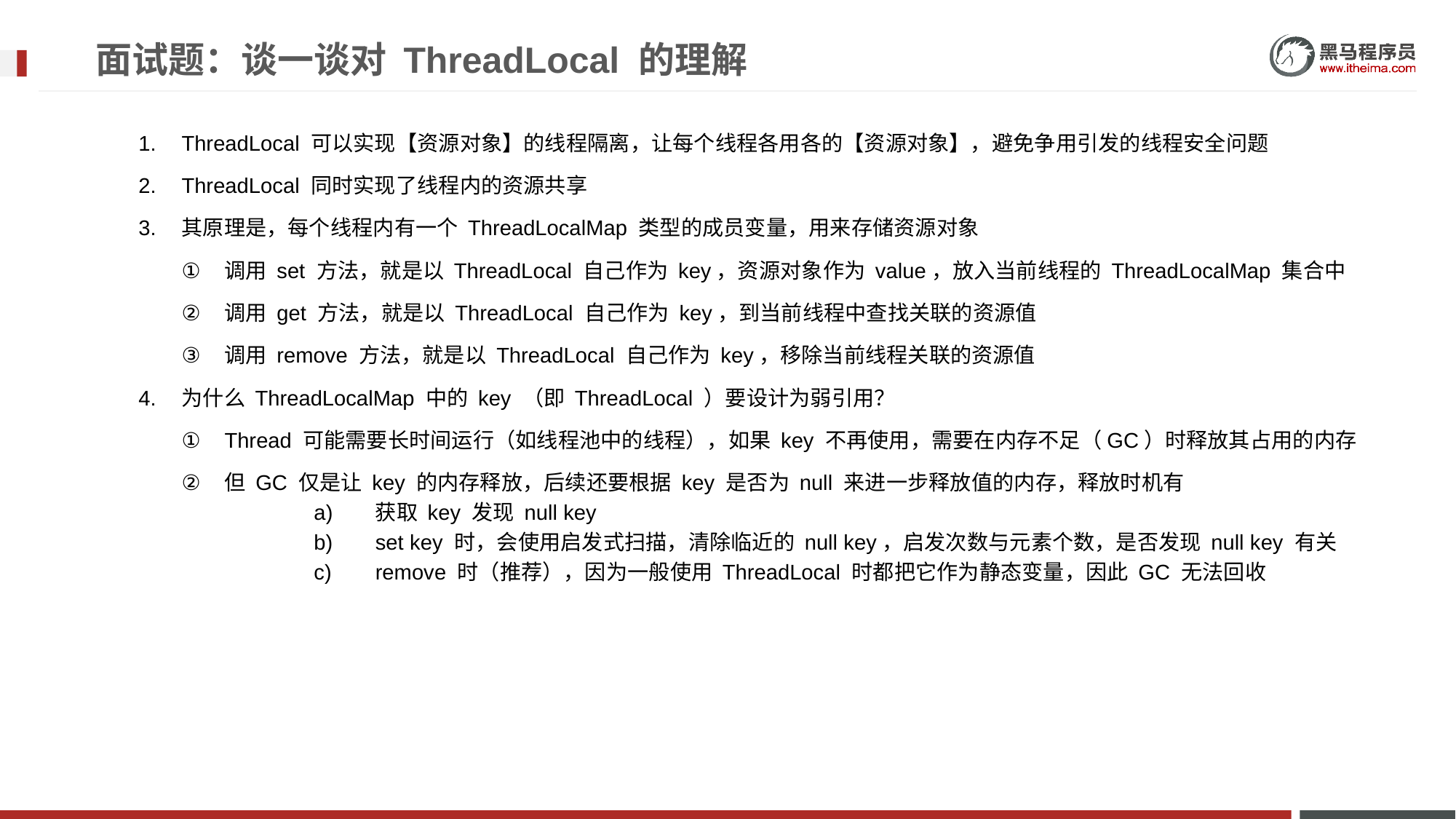

# 面试题：谈一谈对 ThreadLocal 的理解
ThreadLocal 可以实现【资源对象】的线程隔离，让每个线程各用各的【资源对象】，避免争用引发的线程安全问题
ThreadLocal 同时实现了线程内的资源共享
其原理是，每个线程内有一个 ThreadLocalMap 类型的成员变量，用来存储资源对象
调用 set 方法，就是以 ThreadLocal 自己作为 key，资源对象作为 value，放入当前线程的 ThreadLocalMap 集合中
调用 get 方法，就是以 ThreadLocal 自己作为 key，到当前线程中查找关联的资源值
调用 remove 方法，就是以 ThreadLocal 自己作为 key，移除当前线程关联的资源值
为什么 ThreadLocalMap 中的 key （即 ThreadLocal ）要设计为弱引用？
Thread 可能需要长时间运行（如线程池中的线程），如果 key 不再使用，需要在内存不足（GC）时释放其占用的内存
但 GC 仅是让 key 的内存释放，后续还要根据 key 是否为 null 来进一步释放值的内存，释放时机有
获取 key 发现 null key
set key 时，会使用启发式扫描，清除临近的 null key，启发次数与元素个数，是否发现 null key 有关
remove 时（推荐），因为一般使用 ThreadLocal 时都把它作为静态变量，因此 GC 无法回收